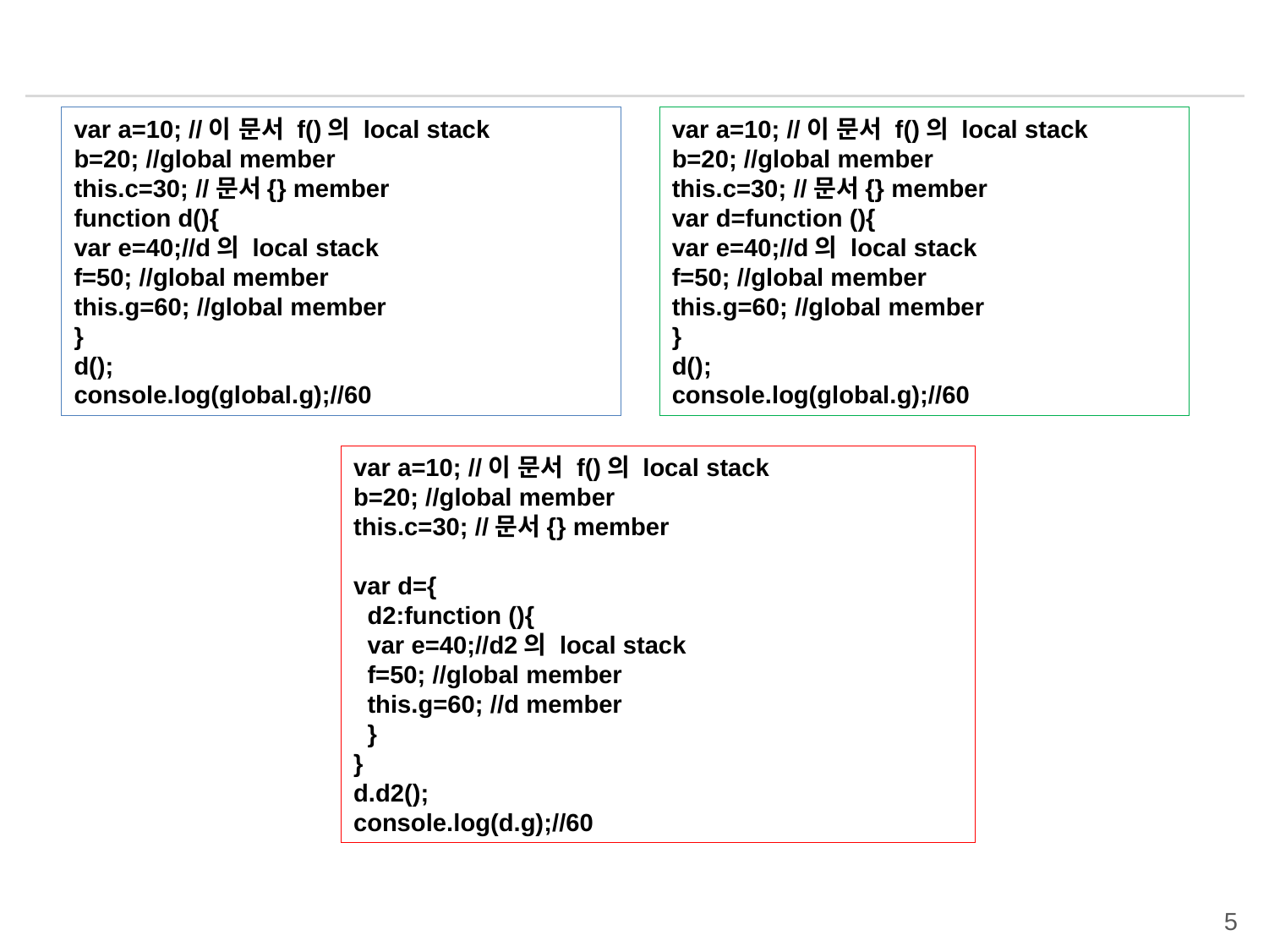

var a=10; //이 문서 f()의 local stack
b=20; //global member
this.c=30; //문서{} member
function d(){
var e=40;//d의 local stack
f=50; //global member
this.g=60; //global member
}
d();
console.log(global.g);//60
var a=10; //이 문서 f()의 local stack
b=20; //global member
this.c=30; //문서{} member
var d=function (){
var e=40;//d의 local stack
f=50; //global member
this.g=60; //global member
}
d();
console.log(global.g);//60
var a=10; //이 문서 f()의 local stack
b=20; //global member
this.c=30; //문서{} member
var d={
  d2:function (){
  var e=40;//d2의 local stack
  f=50; //global member
  this.g=60; //d member
  }
}
d.d2();
console.log(d.g);//60
#
5